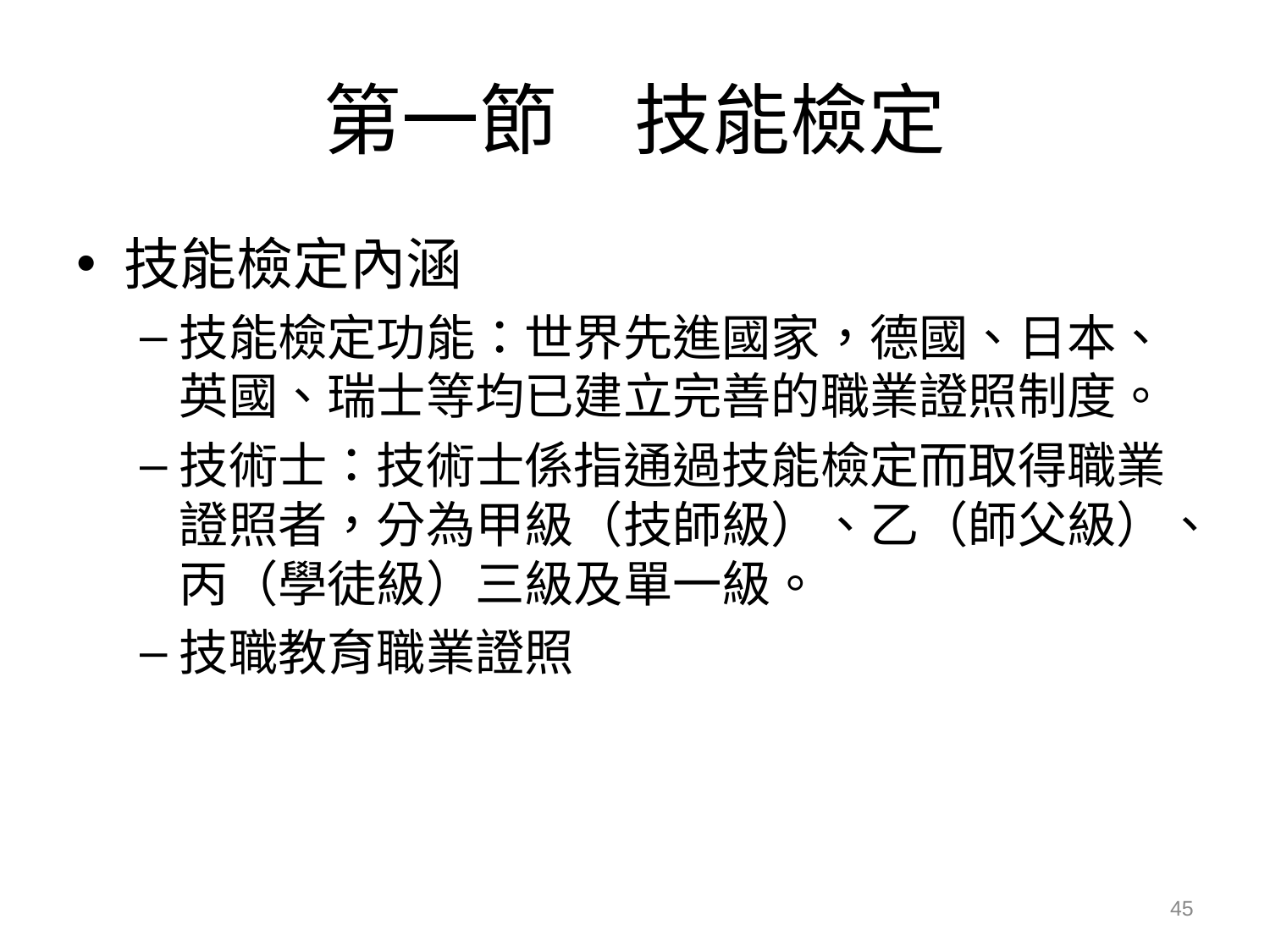

# 第一節　技能檢定
技能檢定內涵
技能檢定功能：世界先進國家，德國、日本、英國、瑞士等均已建立完善的職業證照制度。
技術士：技術士係指通過技能檢定而取得職業證照者，分為甲級（技師級）、乙（師父級）、丙（學徒級）三級及單一級。
技職教育職業證照

45